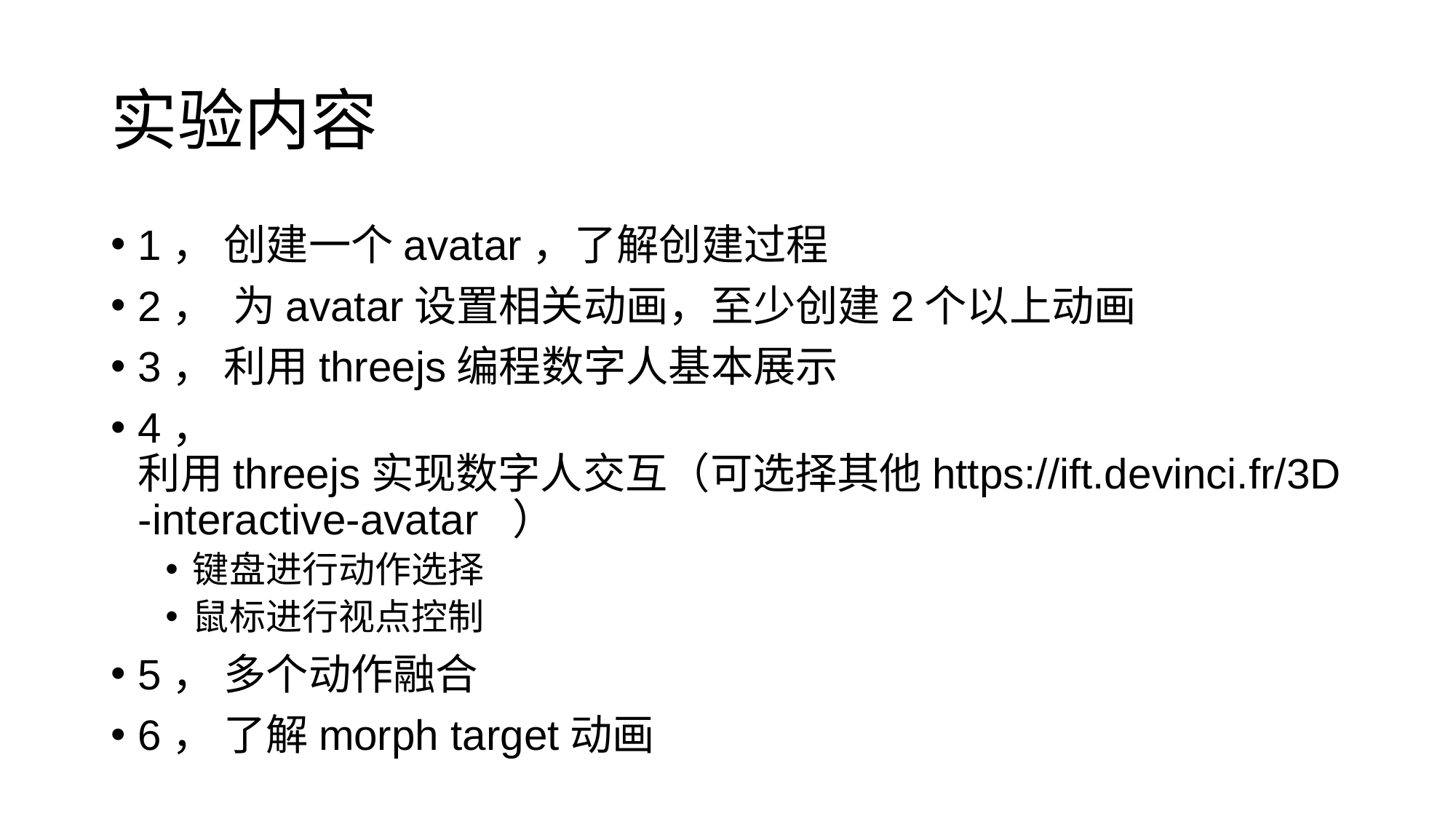

# 实验内容
1， 创建一个avatar，了解创建过程
2，  为avatar设置相关动画，至少创建2个以上动画
3， 利用threejs编程数字人基本展示
4， 利用threejs实现数字人交互（可选择其他https://ift.devinci.fr/3D-interactive-avatar  ）
键盘进行动作选择
鼠标进行视点控制
5， 多个动作融合
6， 了解morph target动画